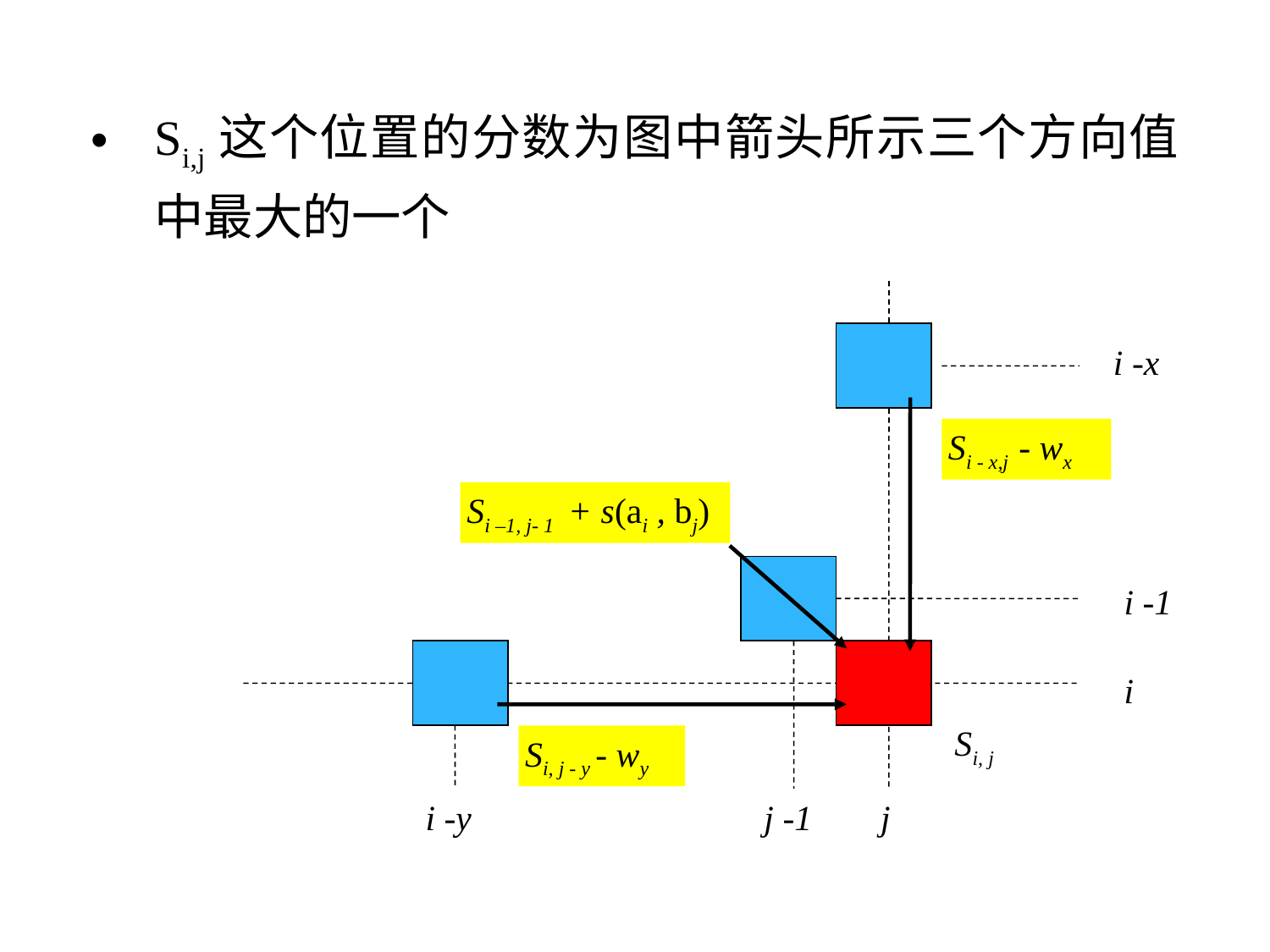

Si,j这个位置的分数为图中箭头所示三个方向值中最大的一个

i -x

Si - x,j  - wx
Si –1, j- 1  + s(ai , bj)

i -1

i

Si, j

Si, j - y - wy
i -y
j -1
j
27